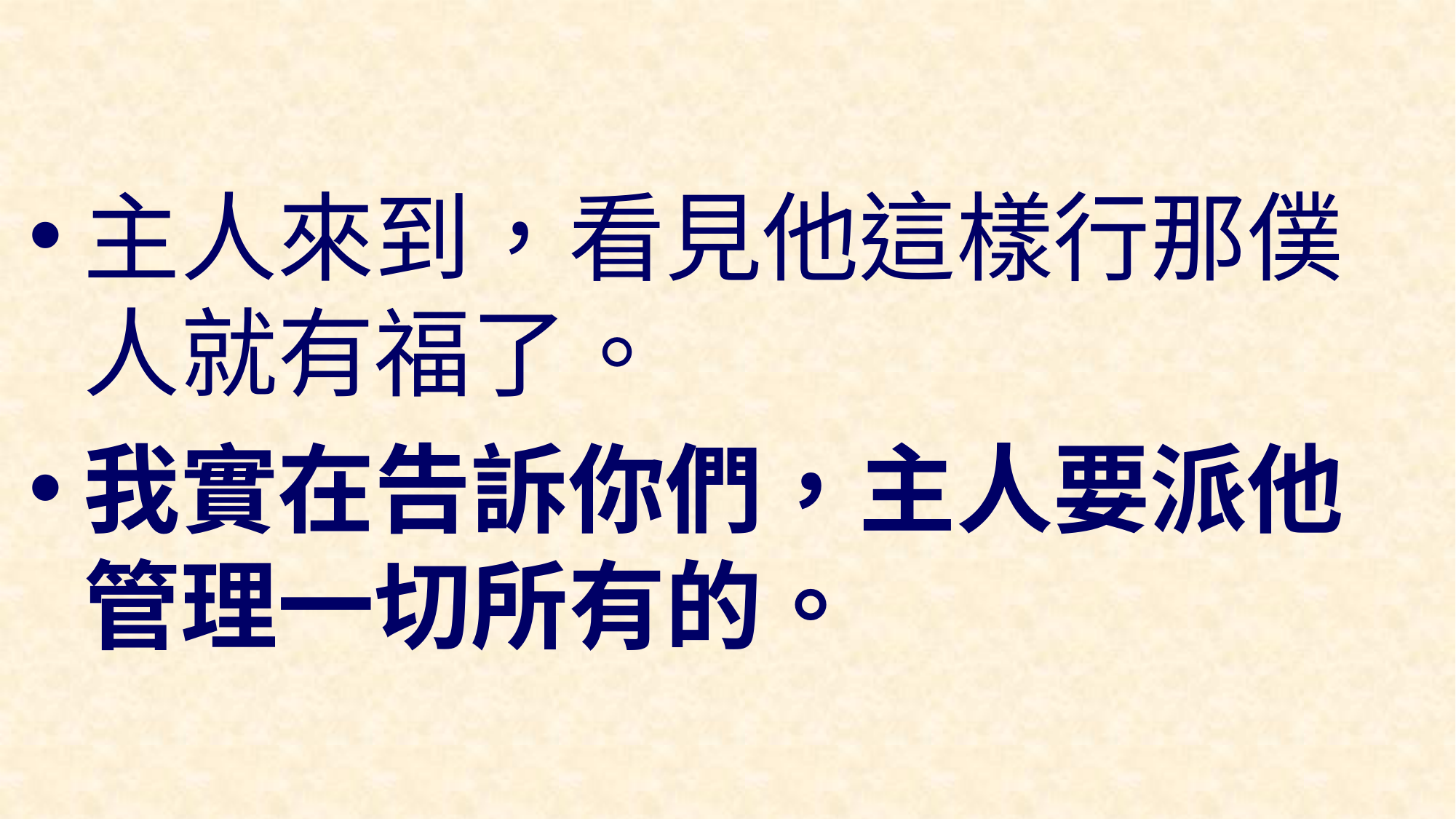

主人來到，看見他這樣行那僕人就有福了。
我實在告訴你們，主人要派他管理一切所有的。